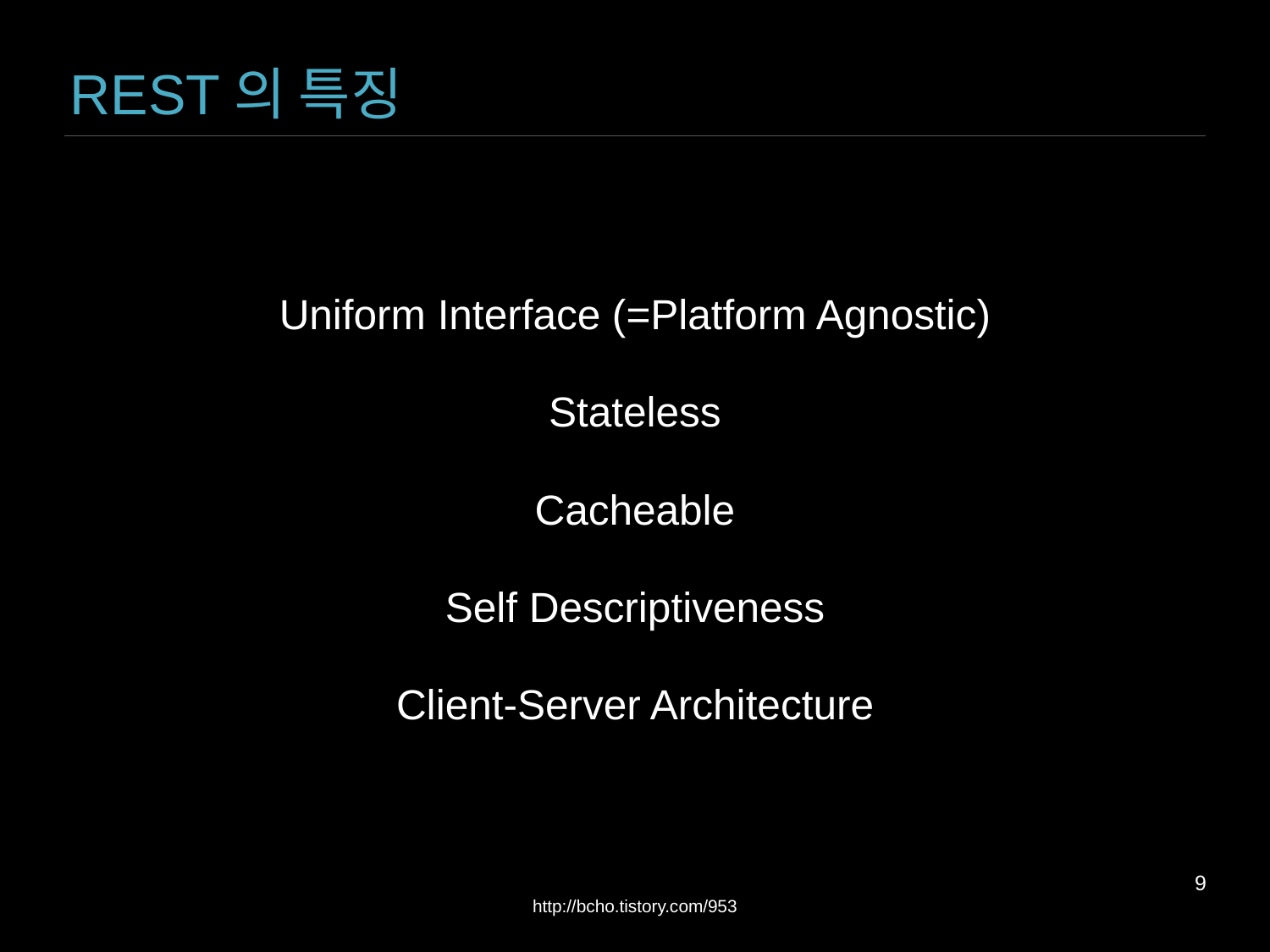

# REST의 특징
Uniform Interface (=Platform Agnostic)

Stateless

Cacheable

Self Descriptiveness

Client-Server Architecture
9
http://bcho.tistory.com/953